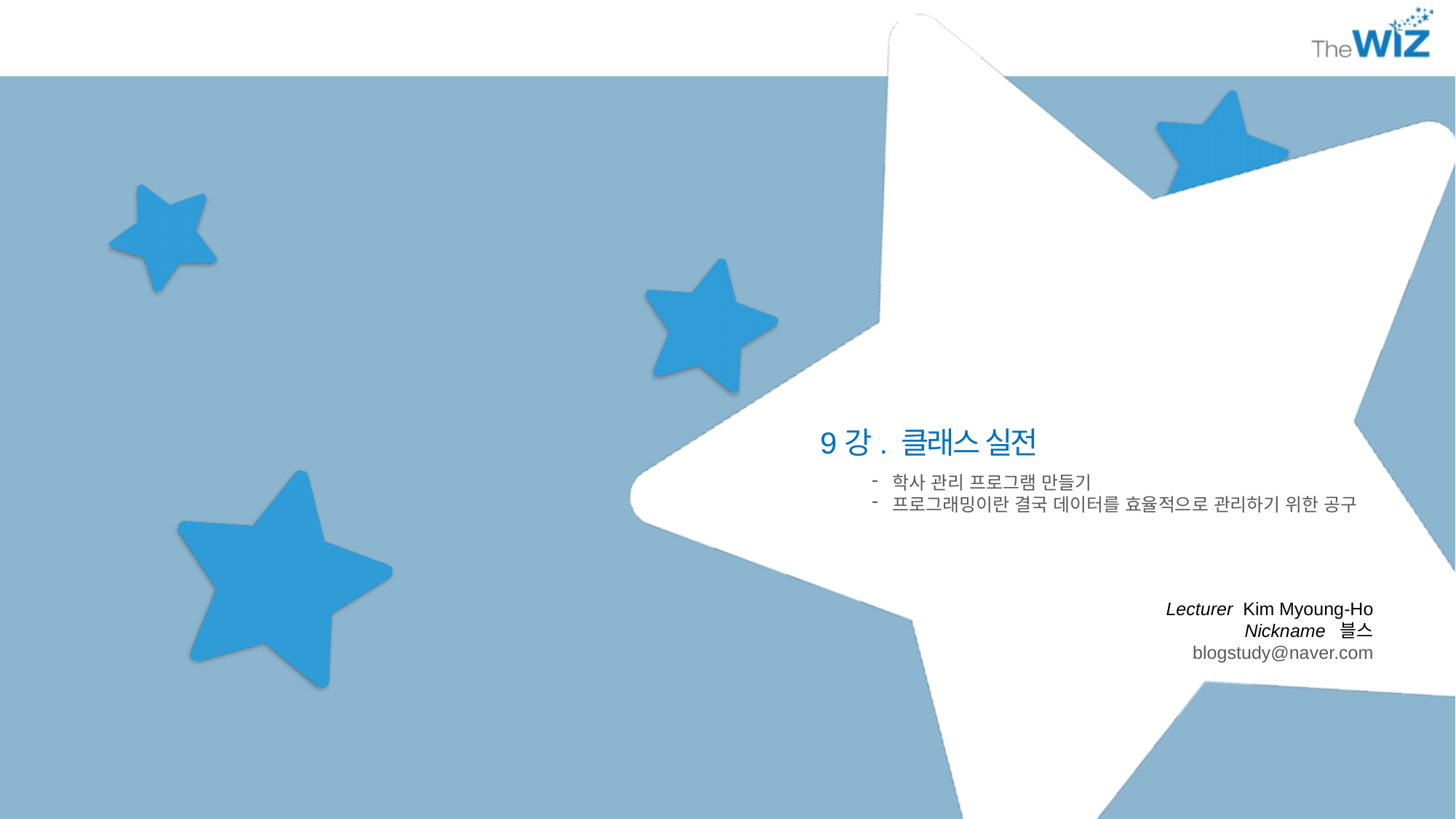

9강. 클래스 실전
학사 관리 프로그램 만들기
프로그래밍이란 결국 데이터를 효율적으로 관리하기 위한 공구
Lecturer  Kim Myoung-Ho
Nickname  블스
blogstudy@naver.com